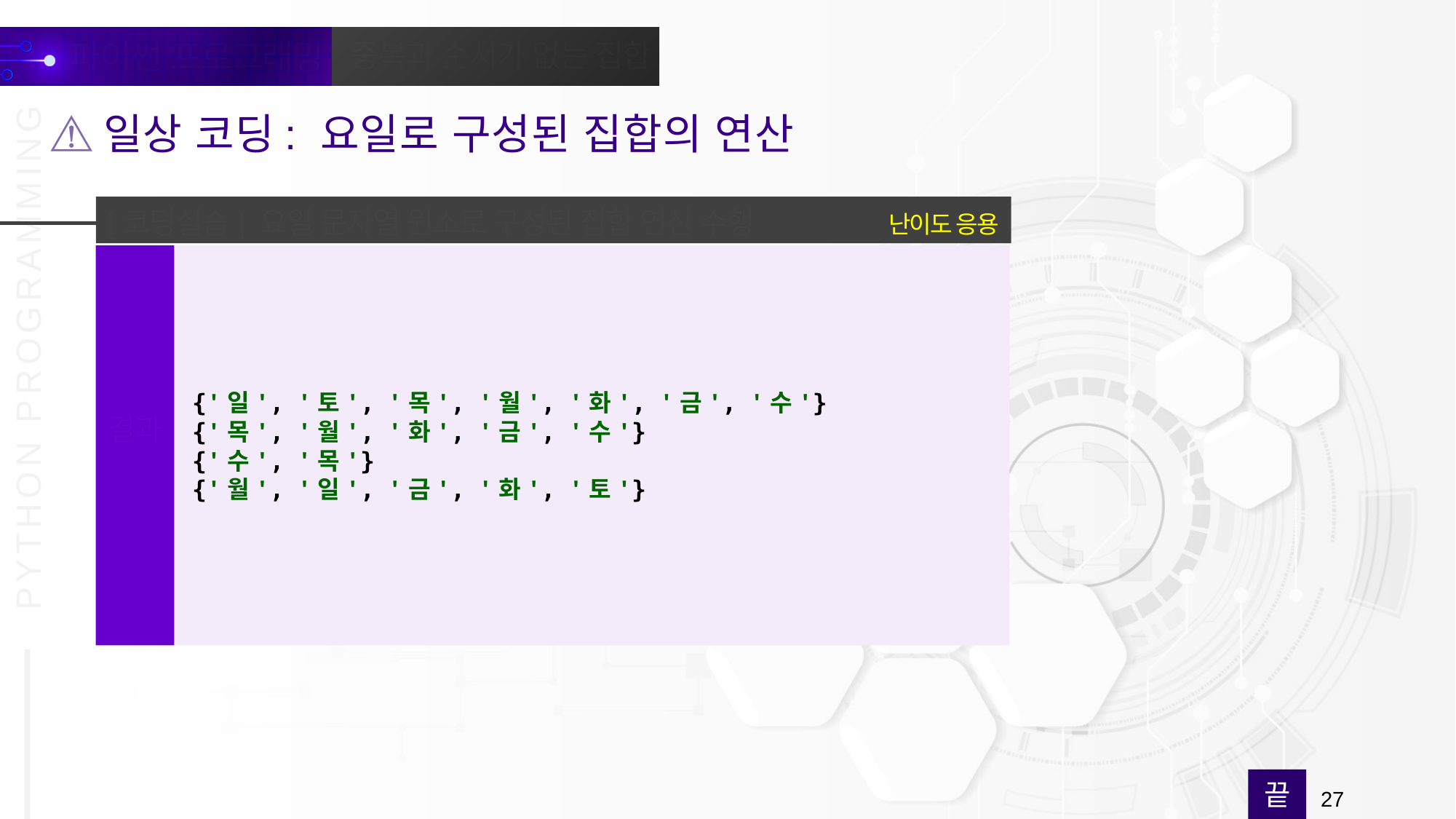

일상 코딩: 요일로 구성된 집합의 연산

난이도 응용
[코딩실습] 요일 문자열 원소로 구성된 집합 연산 수행
{'일', '토', '목', '월', '화', '금', '수'}
{'목', '월', '화', '금', '수'}
{'수', '목'}
{'월', '일', '금', '화', '토'}
결과

끝
27